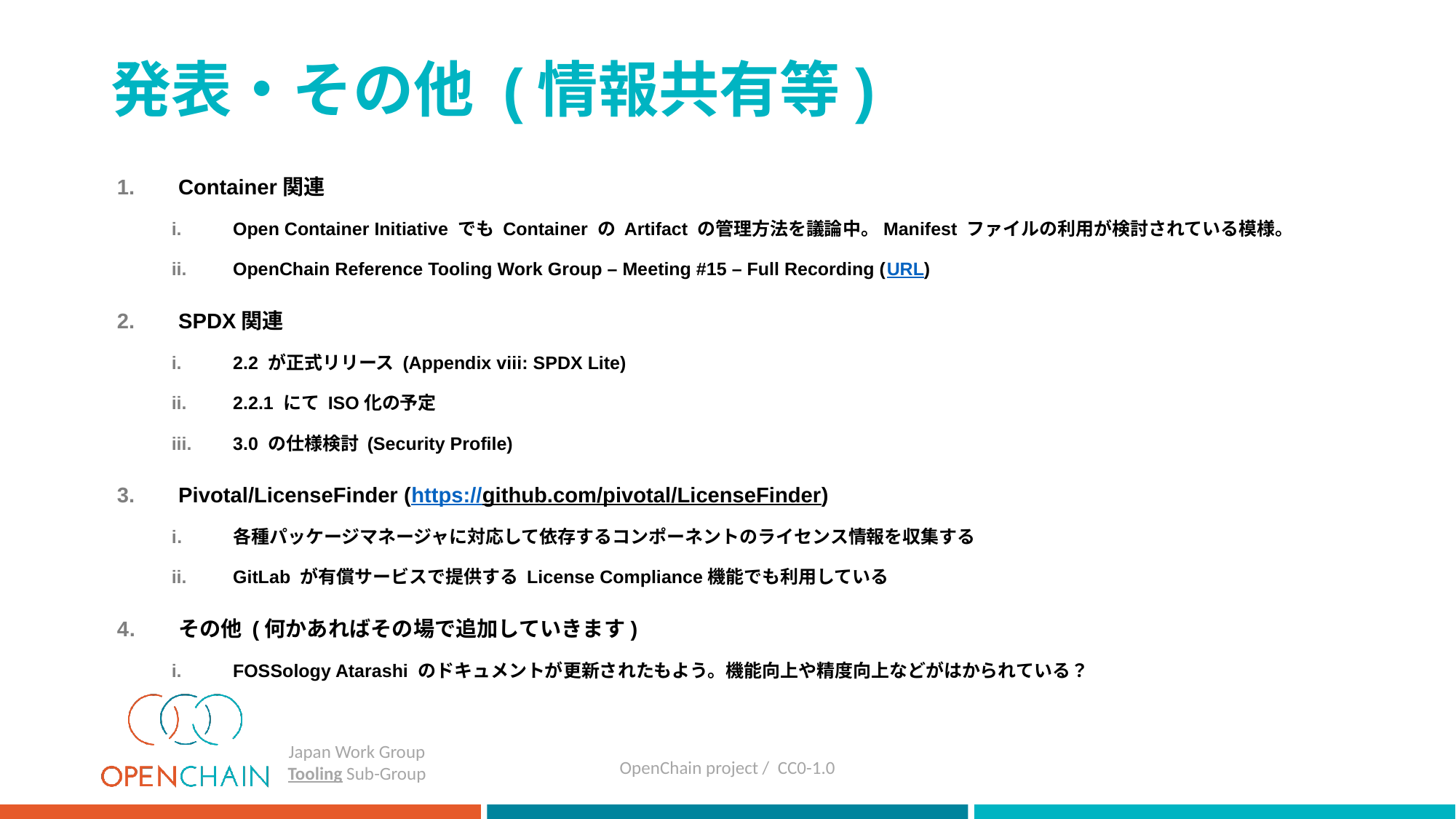

# 発表・その他 (情報共有等)
Container関連
Open Container Initiative でも Container の Artifact の管理方法を議論中。Manifest ファイルの利用が検討されている模様。
OpenChain Reference Tooling Work Group – Meeting #15 – Full Recording (URL)
SPDX関連
2.2 が正式リリース (Appendix viii: SPDX Lite)
2.2.1 にて ISO化の予定
3.0 の仕様検討 (Security Profile)
Pivotal/LicenseFinder (https://github.com/pivotal/LicenseFinder)
各種パッケージマネージャに対応して依存するコンポーネントのライセンス情報を収集する
GitLab が有償サービスで提供する License Compliance機能でも利用している
その他 (何かあればその場で追加していきます)
FOSSology Atarashi のドキュメントが更新されたもよう。機能向上や精度向上などがはかられている？

OpenChain project /  CC0-1.0